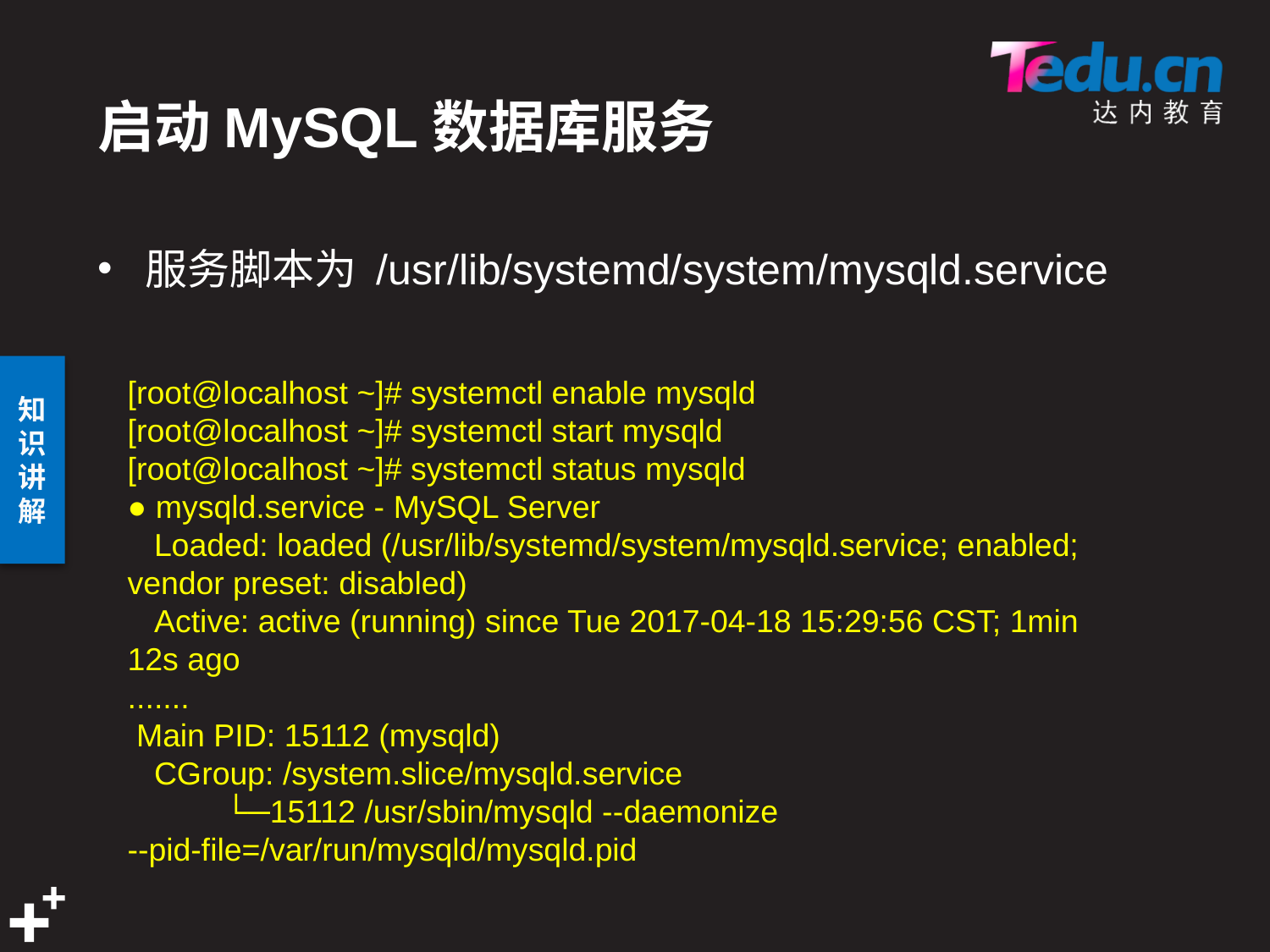

# 启动MySQL数据库服务
服务脚本为 /usr/lib/systemd/system/mysqld.service
[root@localhost ~]# systemctl enable mysqld
[root@localhost ~]# systemctl start mysqld
[root@localhost ~]# systemctl status mysqld
● mysqld.service - MySQL Server
   Loaded: loaded (/usr/lib/systemd/system/mysqld.service; enabled; vendor preset: disabled)
   Active: active (running) since Tue 2017-04-18 15:29:56 CST; 1min 12s ago
.......
 Main PID: 15112 (mysqld)
   CGroup: /system.slice/mysqld.service
           └─15112 /usr/sbin/mysqld --daemonize --pid-file=/var/run/mysqld/mysqld.pid